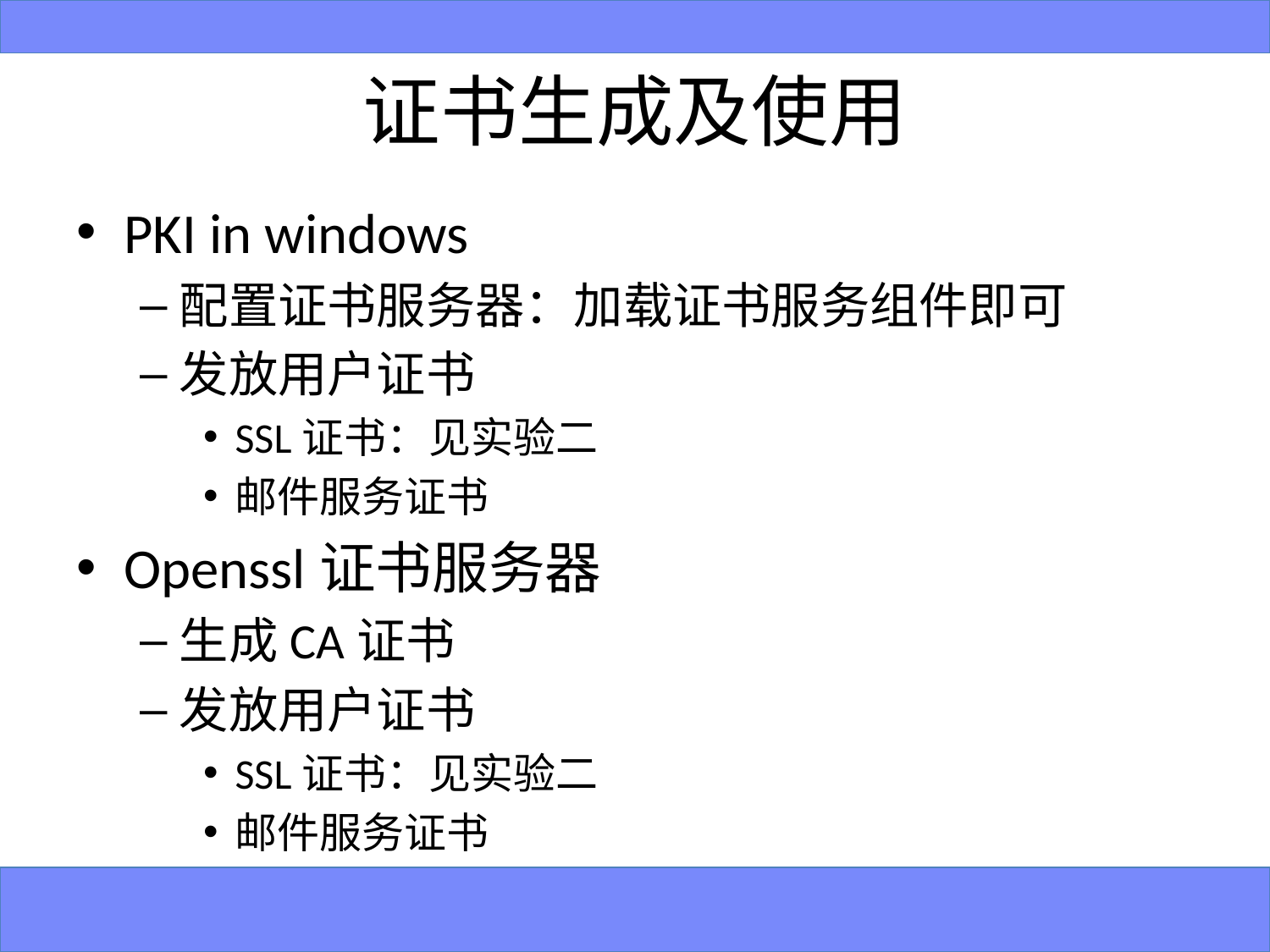

# 证书生成及使用
PKI in windows
配置证书服务器：加载证书服务组件即可
发放用户证书
SSL证书：见实验二
邮件服务证书
Openssl证书服务器
生成CA证书
发放用户证书
SSL证书：见实验二
邮件服务证书
28